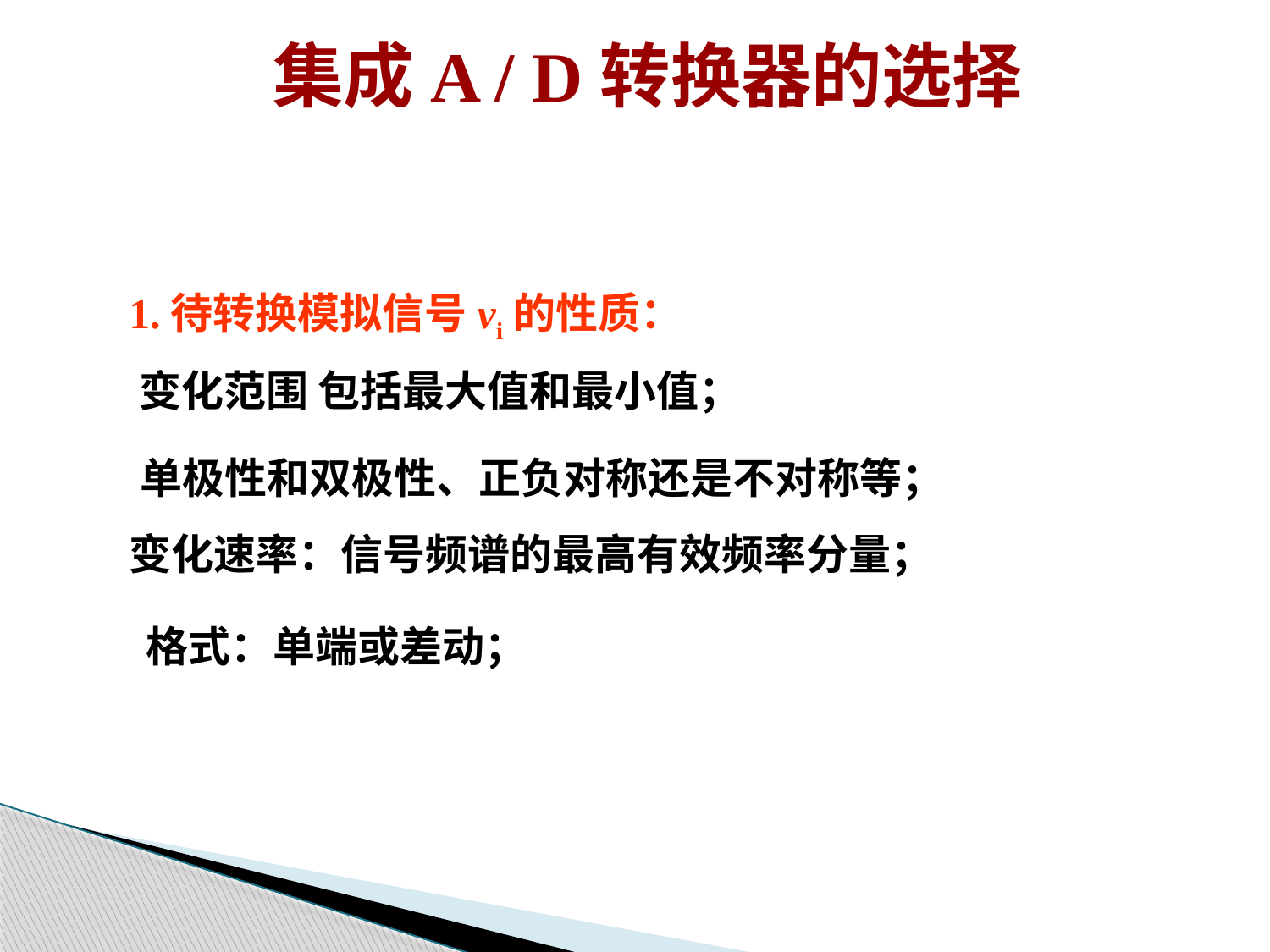

集成A / D转换器的选择
1.待转换模拟信号vi的性质：
变化范围 包括最大值和最小值；
 单极性和双极性、正负对称还是不对称等；
变化速率：信号频谱的最高有效频率分量；
格式：单端或差动；